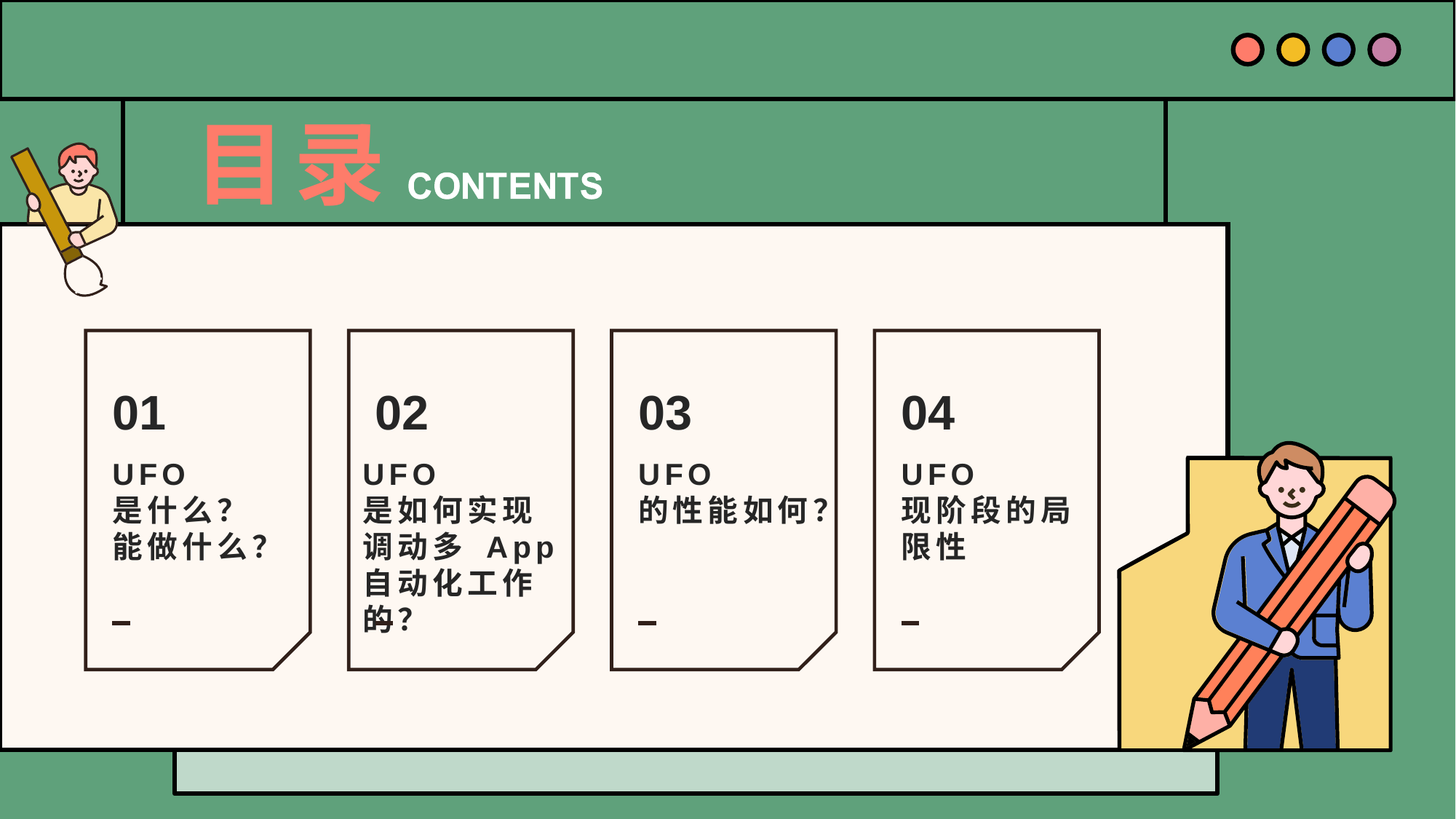

# 目录

01
02
03
04
UFO
是什么？
能做什么？
UFO
是如何实现调动多 App 自动化工作的？
UFO
的性能如何？
UFO
现阶段的局限性